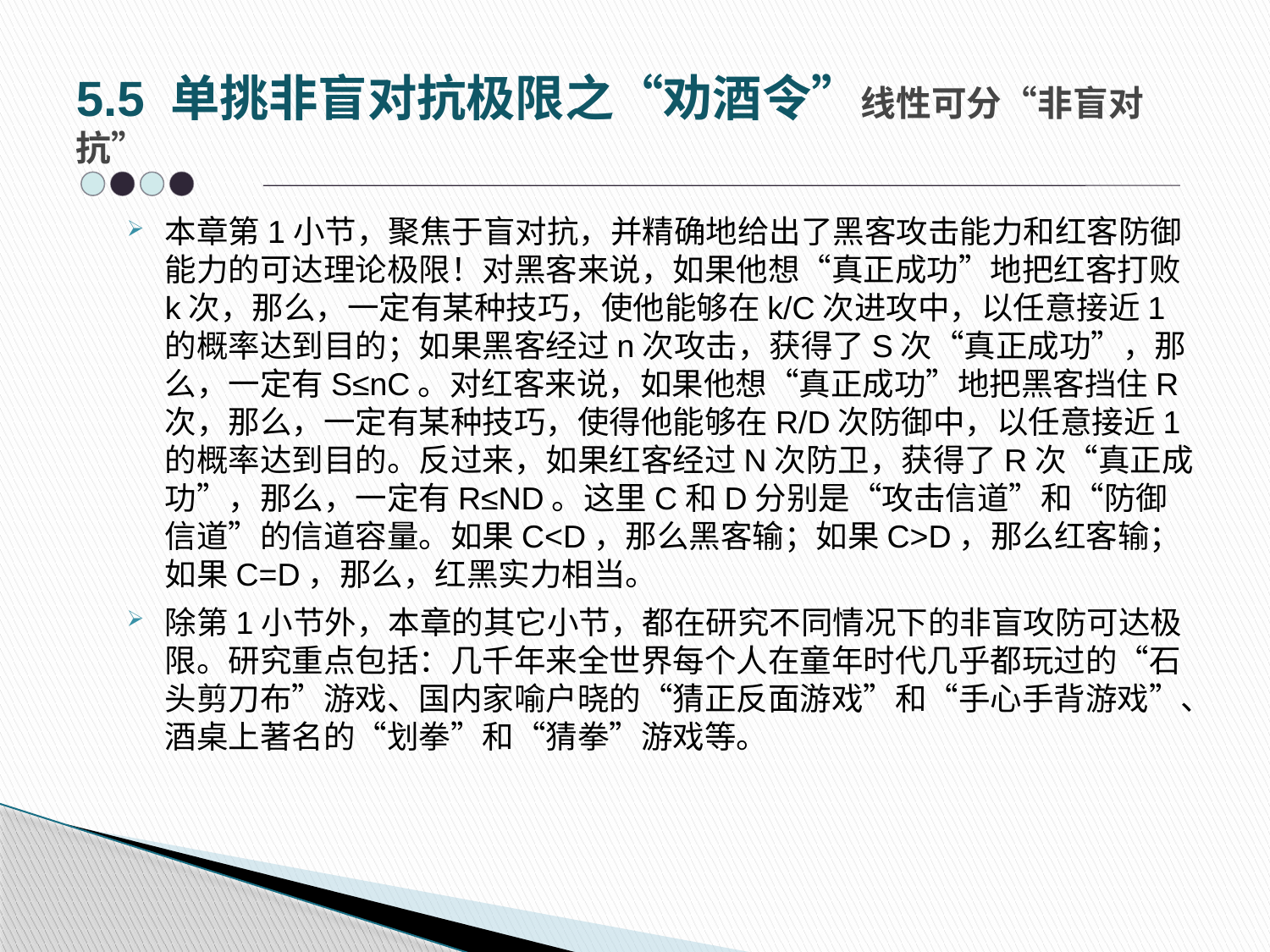

# 5.5 单挑非盲对抗极限之“劝酒令”线性可分“非盲对抗”

本章第1小节，聚焦于盲对抗，并精确地给出了黑客攻击能力和红客防御能力的可达理论极限！对黑客来说，如果他想“真正成功”地把红客打败k次，那么，一定有某种技巧，使他能够在k/C次进攻中，以任意接近1的概率达到目的；如果黑客经过n次攻击，获得了S次“真正成功”，那么，一定有S≤nC。对红客来说，如果他想“真正成功”地把黑客挡住R次，那么，一定有某种技巧，使得他能够在R/D次防御中，以任意接近1的概率达到目的。反过来，如果红客经过N次防卫，获得了R次“真正成功”，那么，一定有R≤ND。这里C和D分别是“攻击信道”和“防御信道”的信道容量。如果C<D，那么黑客输；如果C>D，那么红客输；如果C=D，那么，红黑实力相当。
除第1小节外，本章的其它小节，都在研究不同情况下的非盲攻防可达极限。研究重点包括：几千年来全世界每个人在童年时代几乎都玩过的“石头剪刀布”游戏、国内家喻户晓的“猜正反面游戏”和“手心手背游戏”、酒桌上著名的“划拳”和“猜拳”游戏等。